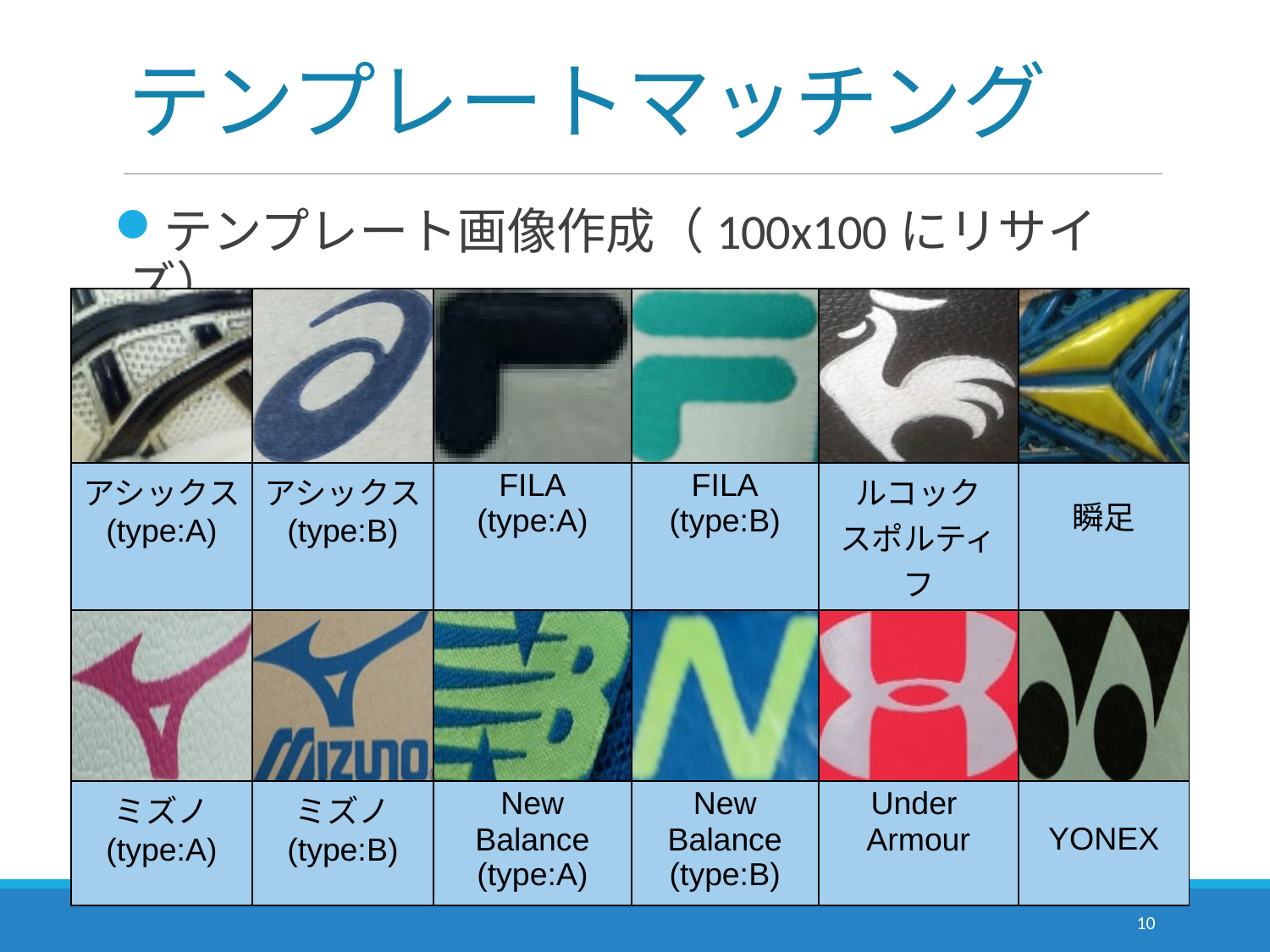

# テンプレートマッチング
テンプレート画像作成（100x100にリサイズ）
|  |  |  |  |  |  |
| --- | --- | --- | --- | --- | --- |
| アシックス (type:A) | アシックス (type:B) | FILA (type:A) | FILA (type:B) | ルコック スポルティフ | 瞬足 |
|  |  |  |  |  |  |
| ミズノ (type:A) | ミズノ (type:B) | New Balance (type:A) | New Balance (type:B) | Under Armour | YONEX |
10